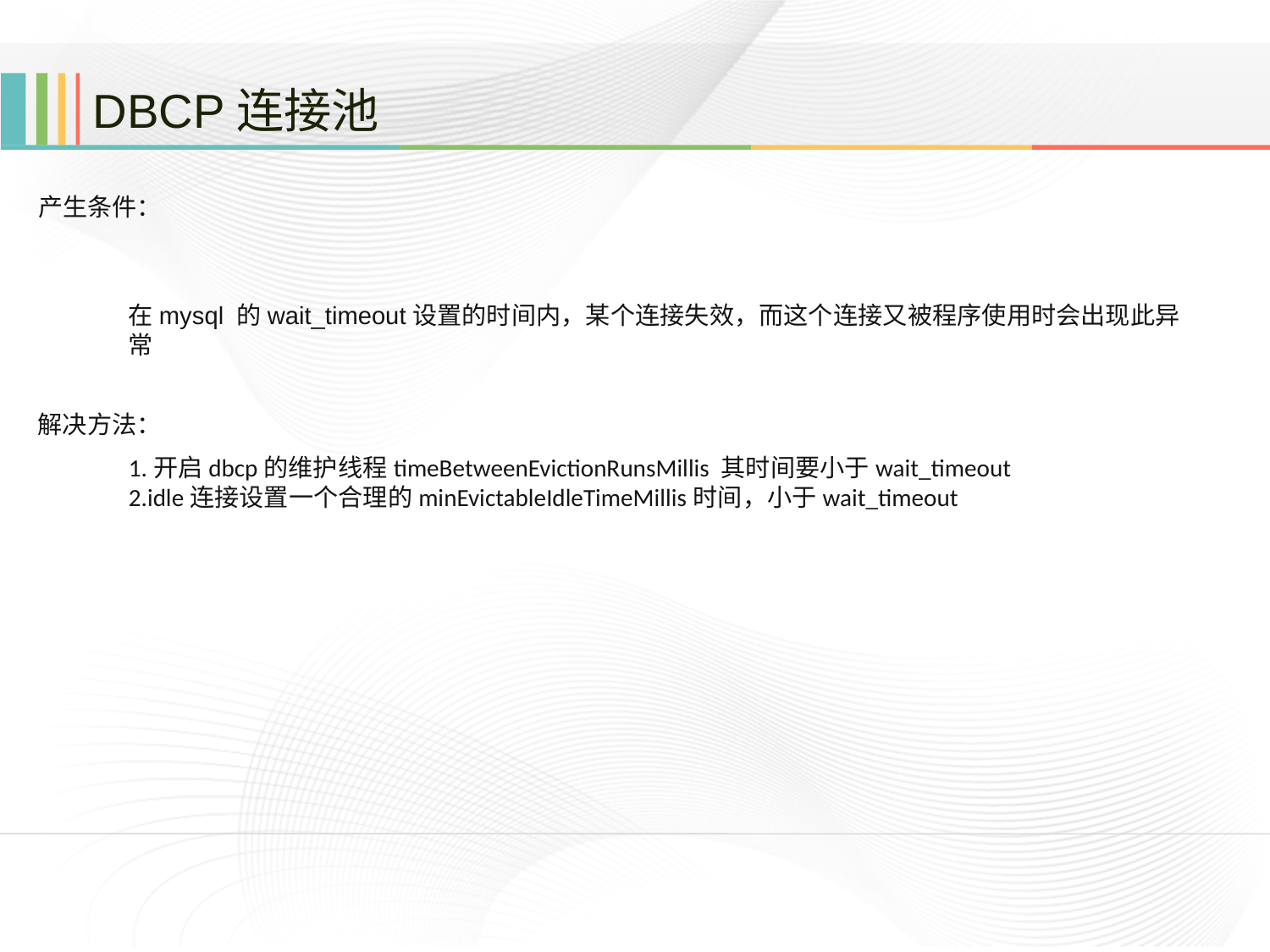

DBCP连接池

产生条件：

在mysql 的wait_timeout设置的时间内，某个连接失效，而这个连接又被程序使用时会出现此异常
解决方法：
1.开启dbcp的维护线程timeBetweenEvictionRunsMillis 其时间要小于wait_timeout
2.idle连接设置一个合理的minEvictableIdleTimeMillis时间，小于wait_timeout